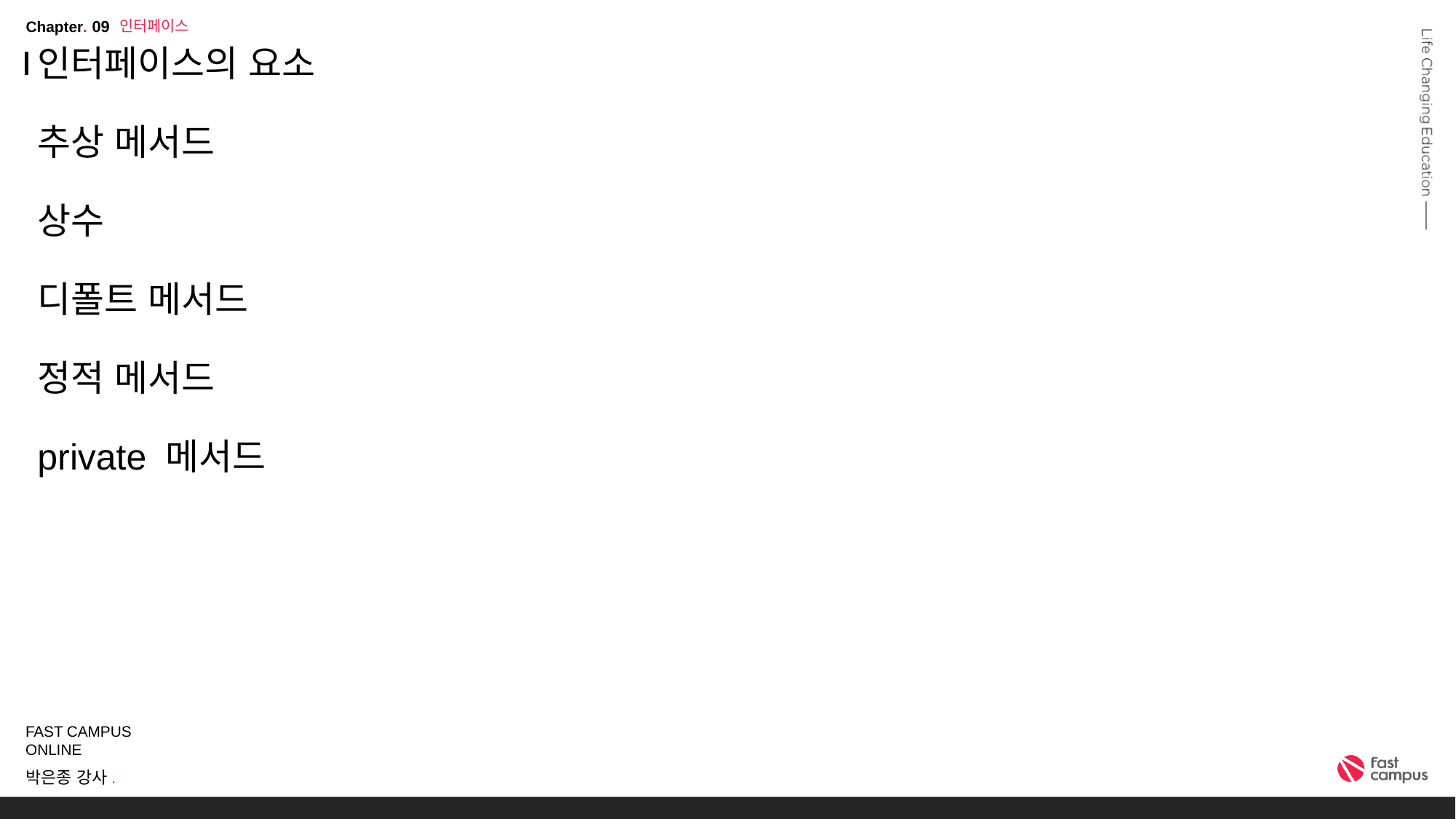

인터페이스
09
# 인터페이스의 요소 추상 메서드 상수 디폴트 메서드 정적 메서드 private 메서드